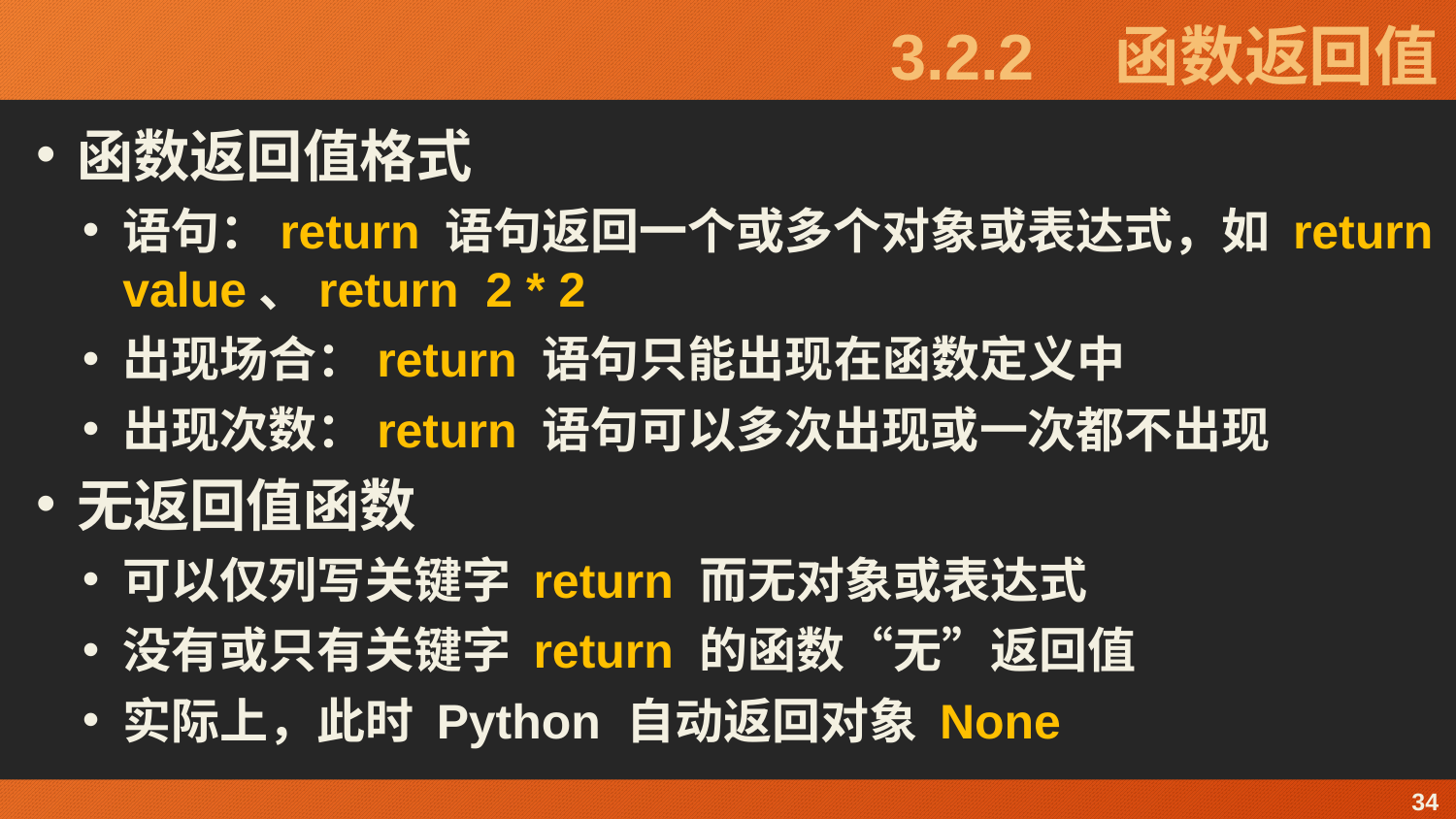

# 3.2.2　函数返回值
函数返回值格式
语句：return 语句返回一个或多个对象或表达式，如 return value、return  2 * 2
出现场合：return 语句只能出现在函数定义中
出现次数：return 语句可以多次出现或一次都不出现
无返回值函数
可以仅列写关键字 return 而无对象或表达式
没有或只有关键字 return 的函数“无”返回值
实际上，此时 Python 自动返回对象 None
34